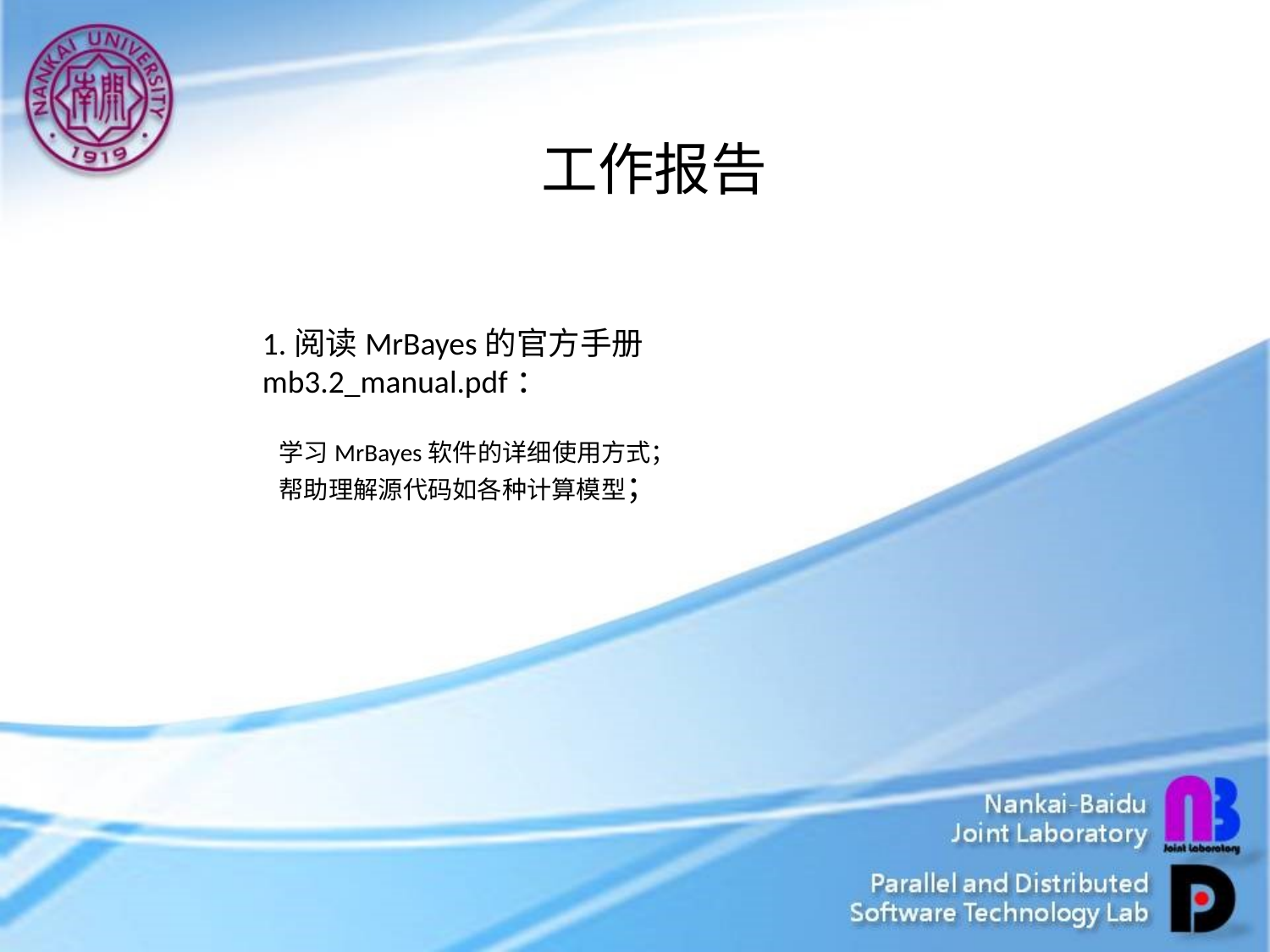

工作报告
1.阅读MrBayes的官方手册 mb3.2_manual.pdf：

  学习MrBayes软件的详细使用方式；
  帮助理解源代码如各种计算模型；